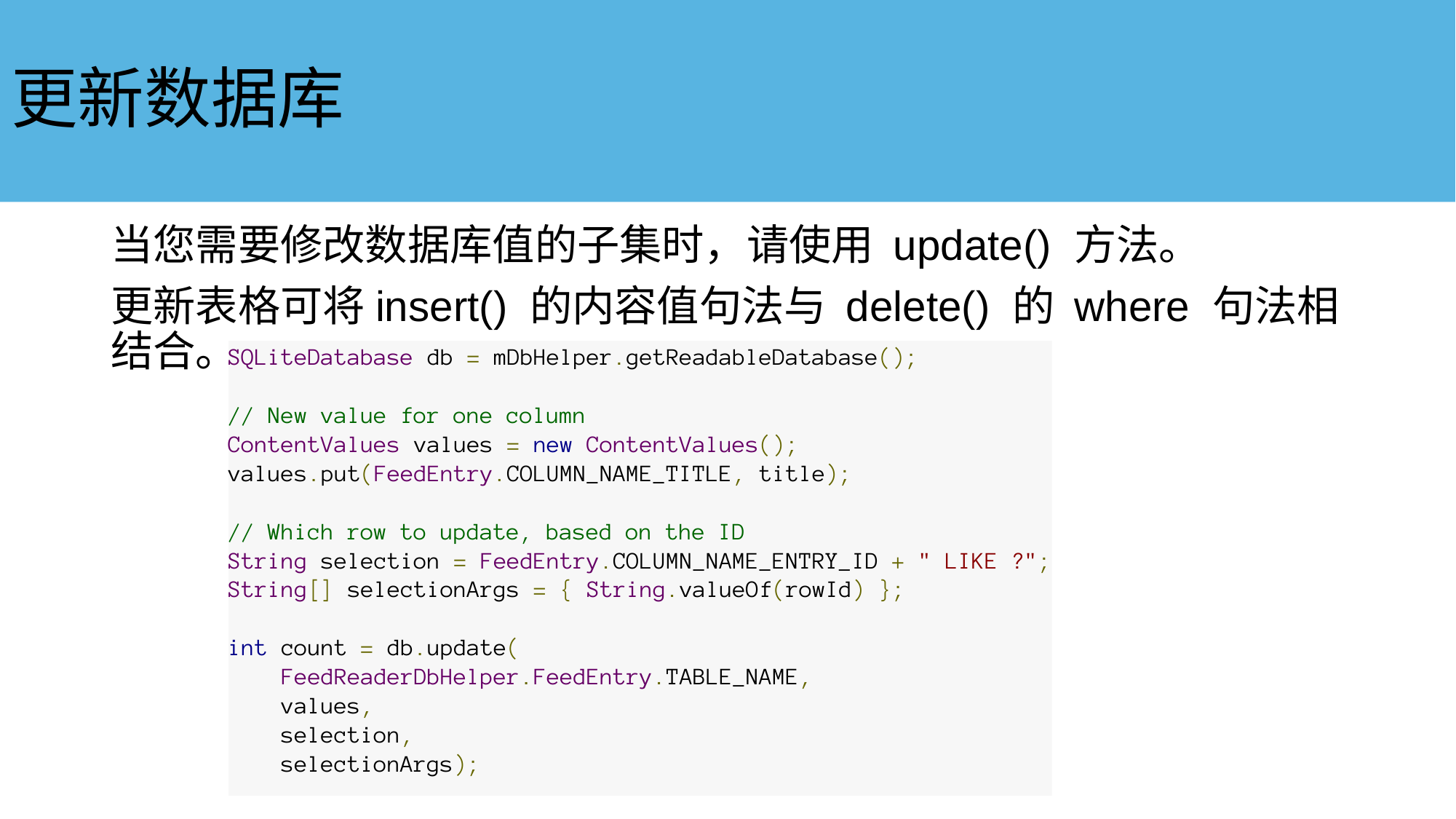

# 更新数据库
当您需要修改数据库值的子集时，请使用 update() 方法。
更新表格可将insert() 的内容值句法与 delete() 的 where 句法相结合。
SQLiteDatabase db = mDbHelper.getReadableDatabase();
// New value for one column
ContentValues values = new ContentValues();
values.put(FeedEntry.COLUMN_NAME_TITLE, title);
// Which row to update, based on the ID
String selection = FeedEntry.COLUMN_NAME_ENTRY_ID + " LIKE ?";
String[] selectionArgs = { String.valueOf(rowId) };
int count = db.update(
    FeedReaderDbHelper.FeedEntry.TABLE_NAME,
    values,
    selection,
    selectionArgs);